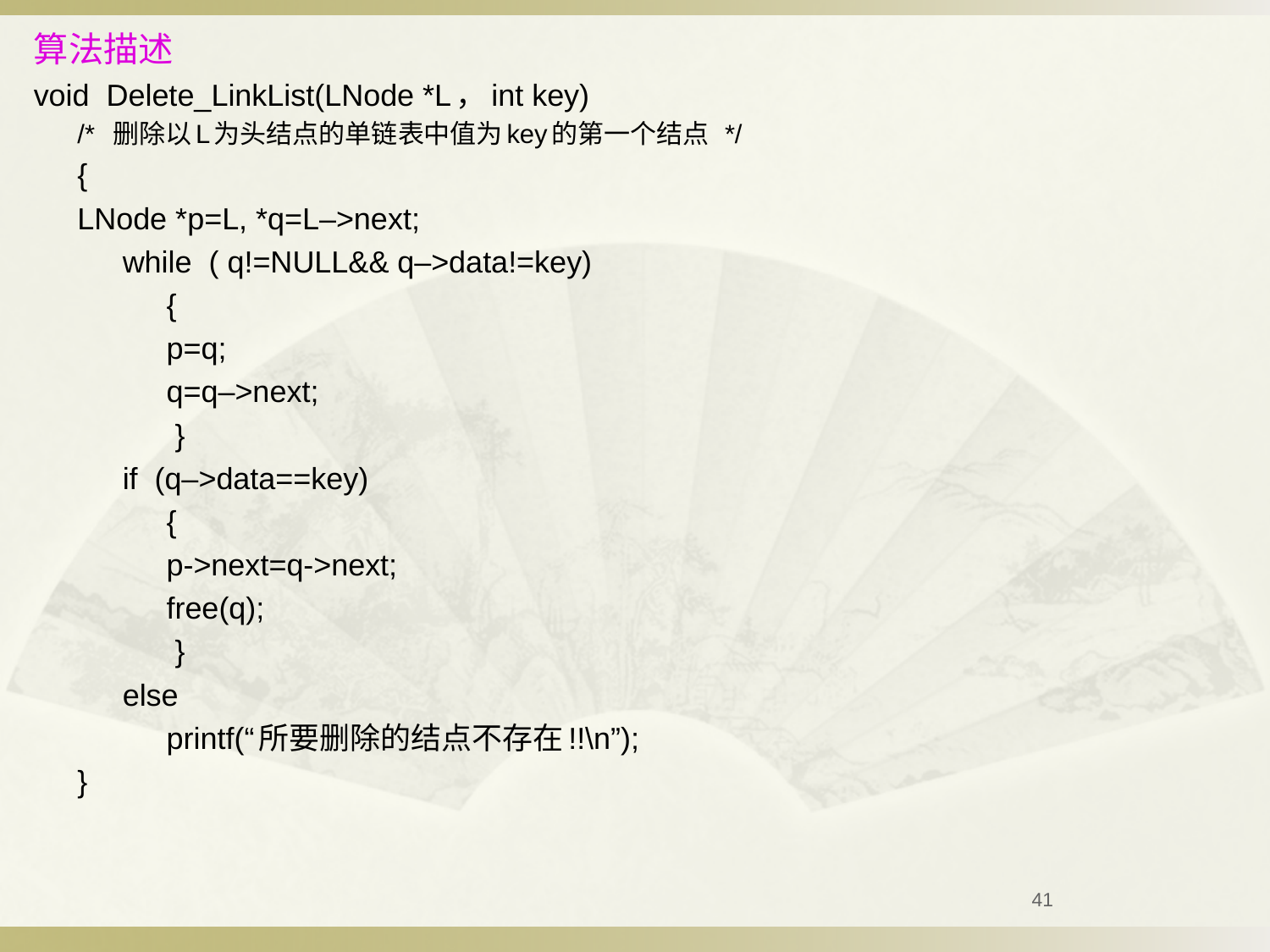

# 算法描述
void  Delete_LinkList(LNode *L，int key)
/*  删除以L为头结点的单链表中值为key的第一个结点  */
{
	LNode *p=L, *q=L–>next;
	while  ( q!=NULL&& q–>data!=key)
{
	p=q;
	q=q–>next;
 }
	if  (q–>data==key)
	{
		p->next=q->next;
		free(q);
	 }
else
printf(“所要删除的结点不存在!!\n”);
}
41